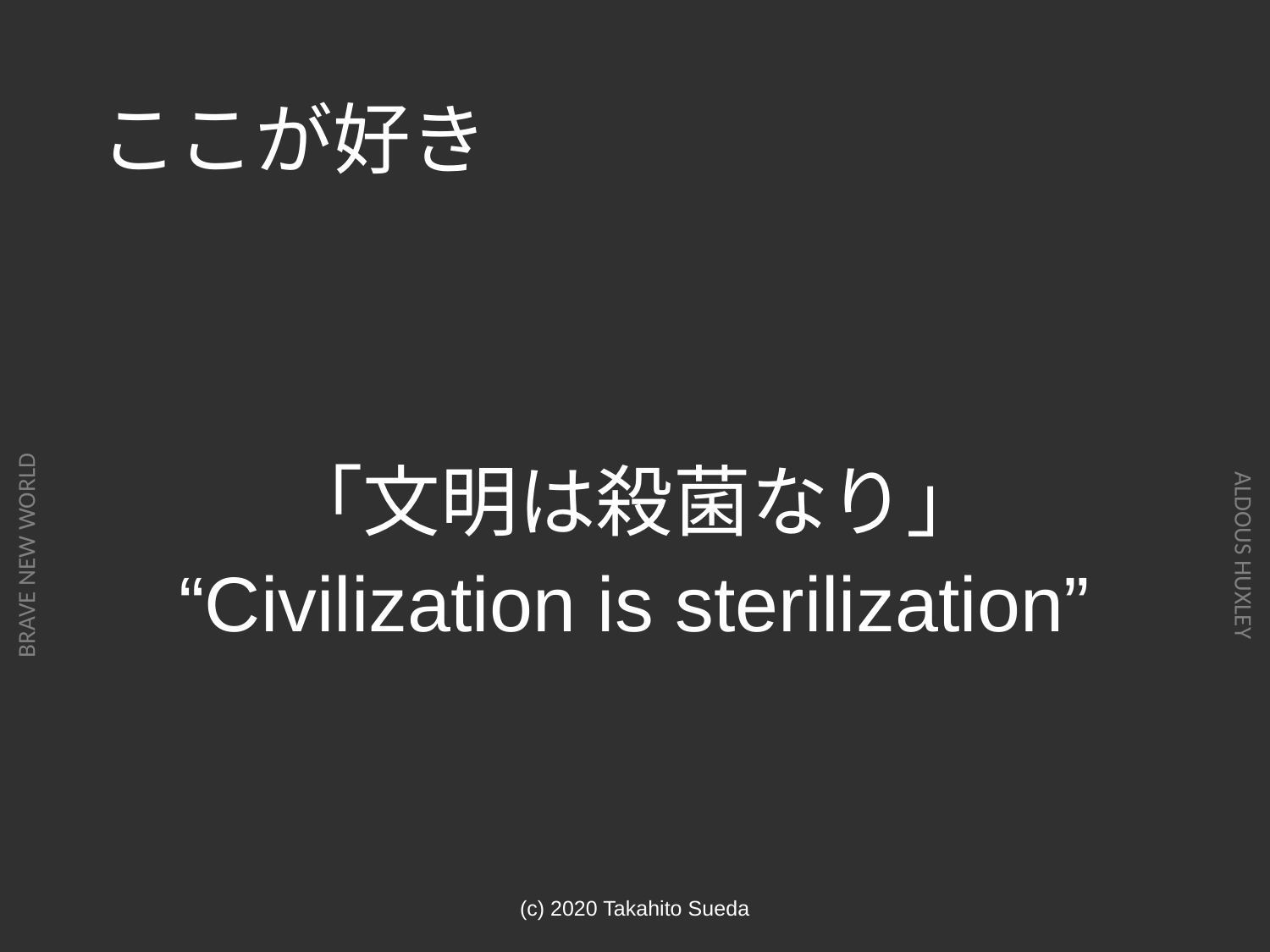

# ここが好き
「文明は殺菌なり」
“Civilization is sterilization”
(c) 2020 Takahito Sueda